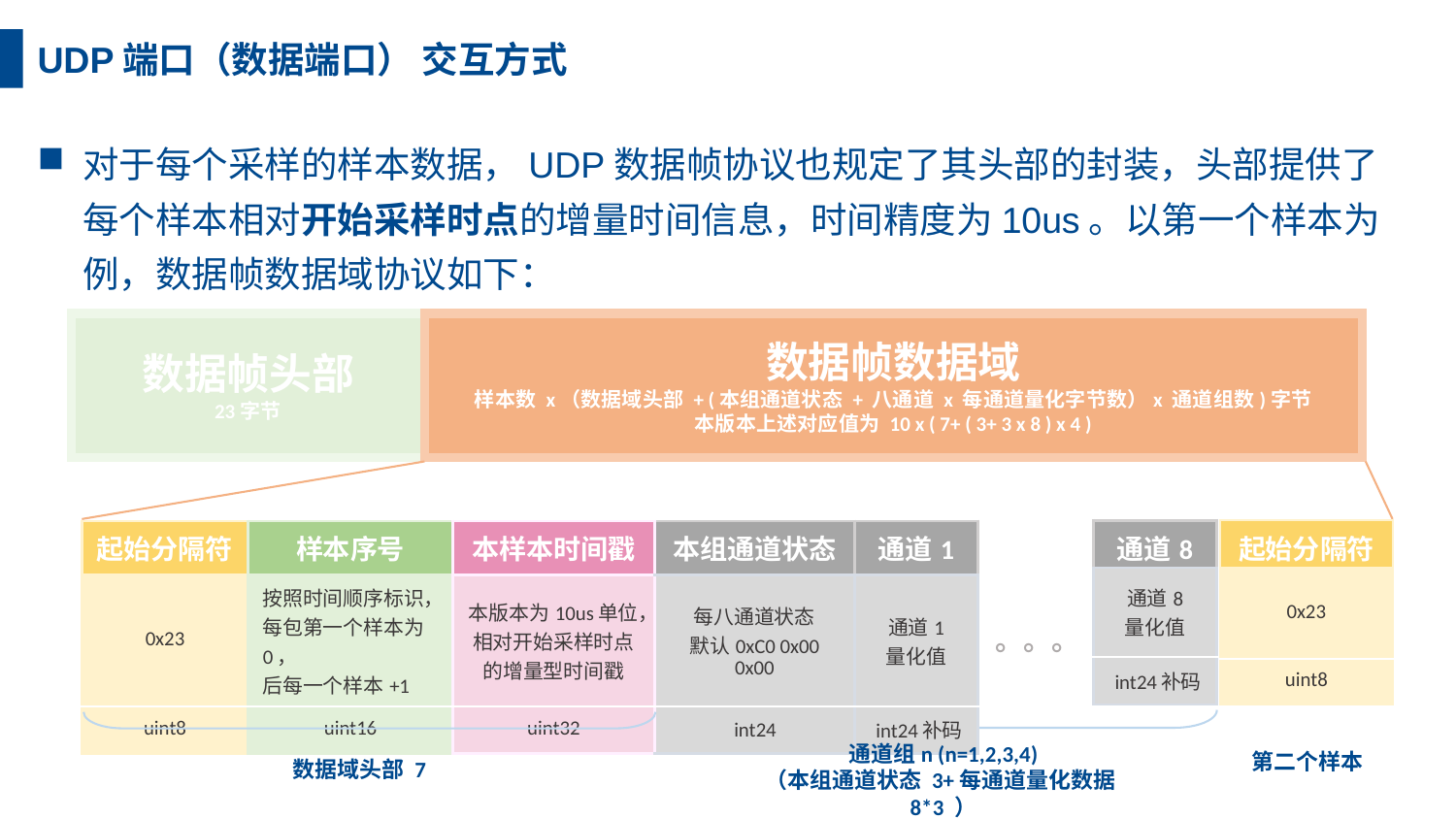

UDP端口（数据端口） 交互方式
对于每个采样的样本数据，UDP数据帧协议也规定了其头部的封装，头部提供了每个样本相对开始采样时点的增量时间信息，时间精度为10us。以第一个样本为例，数据帧数据域协议如下：
数据帧数据域
样本数 x（数据域头部 + (本组通道状态 + 八通道 x 每通道量化字节数）x 通道组数)字节
本版本上述对应值为 10 x ( 7+ ( 3+ 3 x 8 ) x 4 )
数据帧头部
23字节

| 起始分隔符 |
| --- |
| 0x23 |
| uint8 |
| 通道8 |
| --- |
| 通道8 量化值 |
| int24补码 |
| 起始分隔符 | 样本序号 | 本样本时间戳 | 本组通道状态 | 通道1 |
| --- | --- | --- | --- | --- |
| 0x23 | 按照时间顺序标识， 每包第一个样本为0， 后每一个样本+1 | 本版本为10us单位，相对开始采样时点的增量型时间戳 | 每八通道状态 默认0xC0 0x00 0x00 | 通道1 量化值 |
| uint8 | uint16 | uint32 | int24 | int24补码 |
。。。
通道组n (n=1,2,3,4)
（本组通道状态 3+每通道量化数据8*3 ）
第二个样本
数据域头部 7